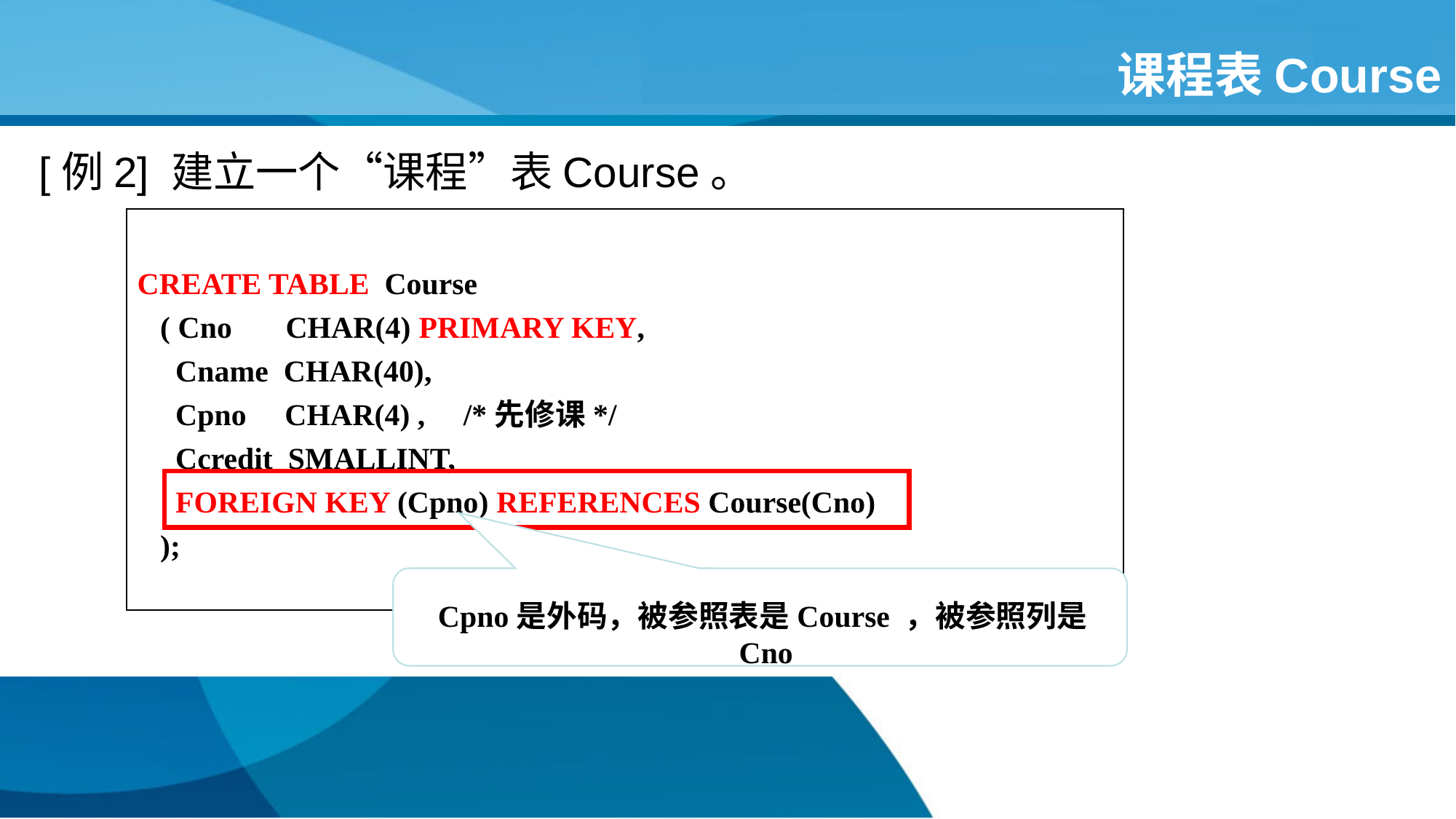

# 课程表Course
[例2] 建立一个“课程”表Course。
CREATE TABLE  Course
   ( Cno       CHAR(4) PRIMARY KEY,
     Cname  CHAR(40),
     Cpno     CHAR(4) ,     /*先修课*/
     Ccredit  SMALLINT,
     FOREIGN KEY (Cpno) REFERENCES Course(Cno)
   );

Cpno是外码，被参照表是Course ，被参照列是Cno